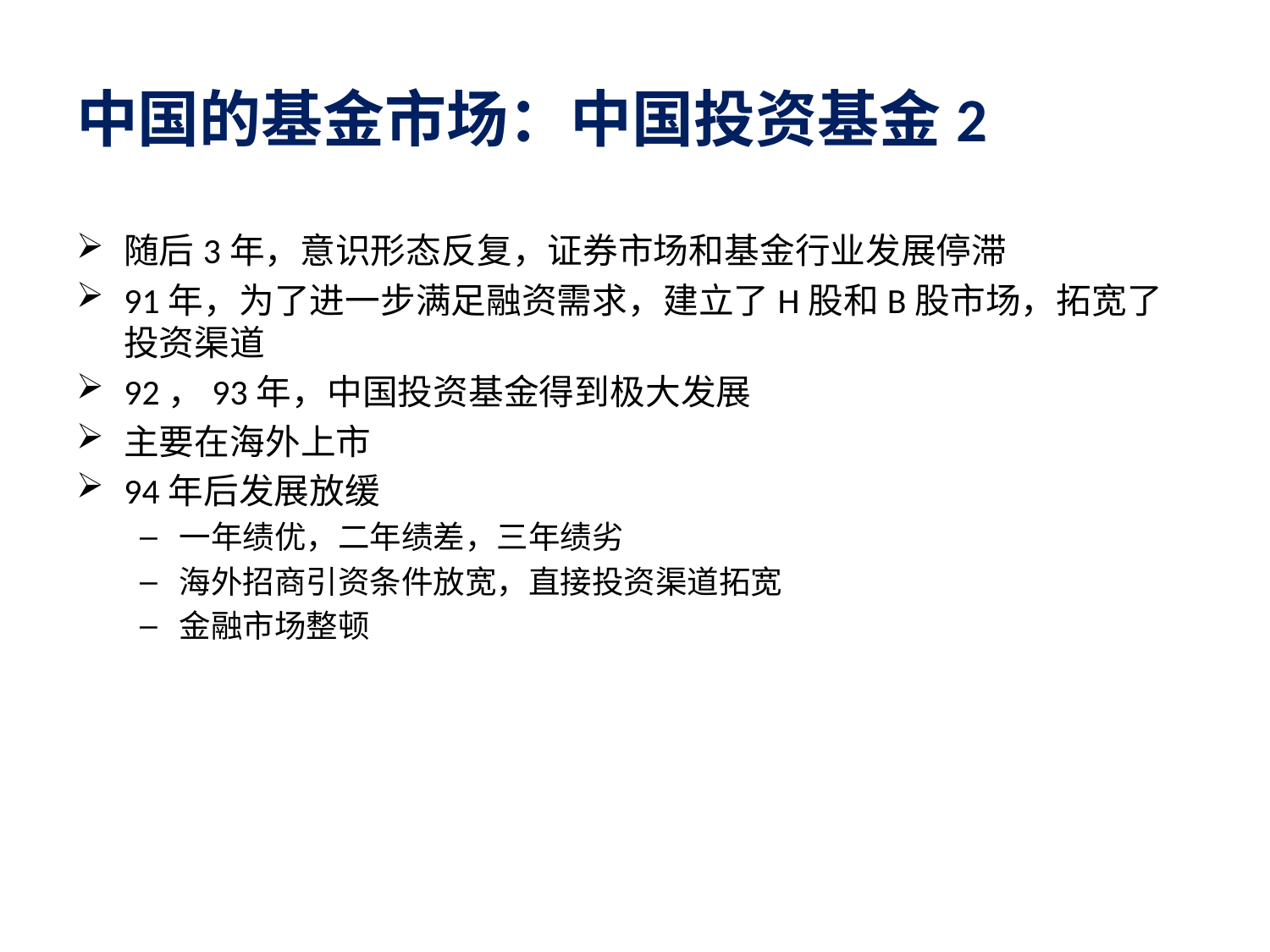

# 中国的基金市场：中国投资基金2
随后3年，意识形态反复，证券市场和基金行业发展停滞
91年，为了进一步满足融资需求，建立了H股和B股市场，拓宽了投资渠道
92，93年，中国投资基金得到极大发展
主要在海外上市
94年后发展放缓
一年绩优，二年绩差，三年绩劣
海外招商引资条件放宽，直接投资渠道拓宽
金融市场整顿